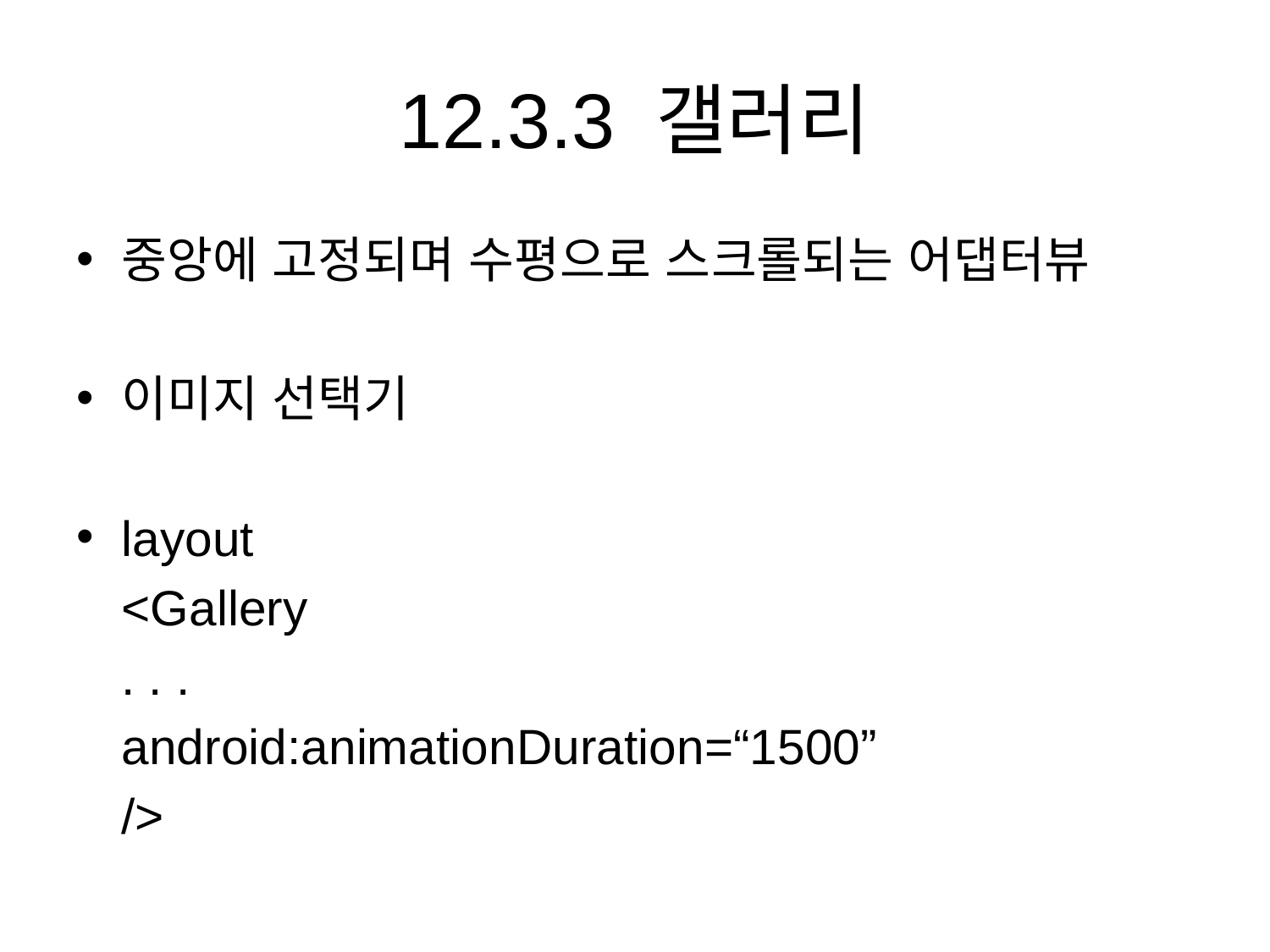

# 12.3.3 갤러리
중앙에 고정되며 수평으로 스크롤되는 어댑터뷰

이미지 선택기

layout
	<Gallery
		. . .
		android:animationDuration=“1500”
	/>